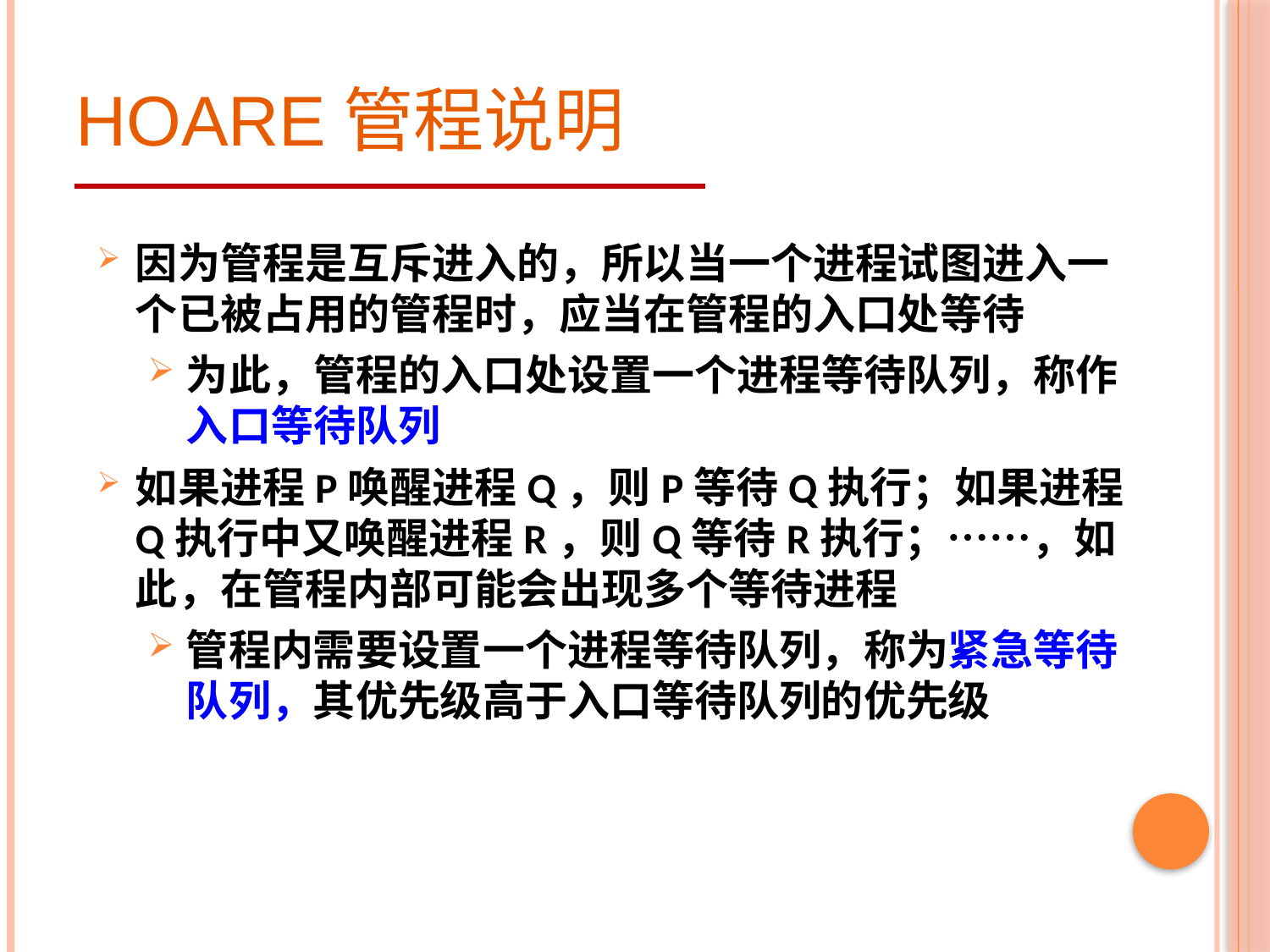

# Hoare管程说明
因为管程是互斥进入的，所以当一个进程试图进入一个已被占用的管程时，应当在管程的入口处等待
为此，管程的入口处设置一个进程等待队列，称作入口等待队列
如果进程P唤醒进程Q，则P等待Q执行；如果进程Q执行中又唤醒进程R，则Q等待R执行；……，如此，在管程内部可能会出现多个等待进程
管程内需要设置一个进程等待队列，称为紧急等待队列，其优先级高于入口等待队列的优先级